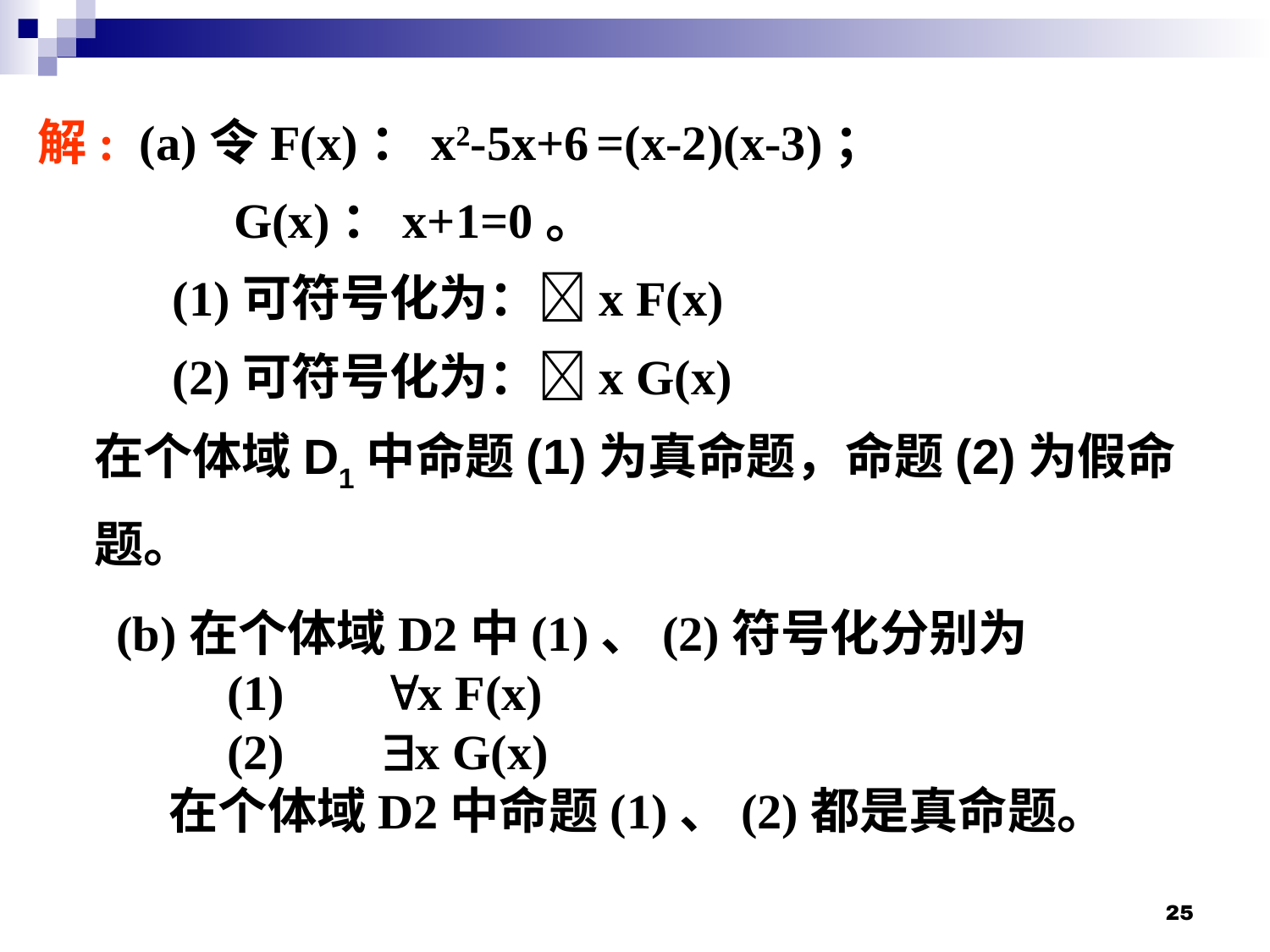

解:  (a)令F(x)：x2-5x+6 =(x-2)(x-3)；
                G(x)：x+1=0。
           (1)可符号化为：∀x F(x)
           (2)可符号化为：∃x G(x)
    在个体域D1中命题(1)为真命题，命题(2)为假命
    题。
    (b)在个体域D2中(1)、(2)符号化分别为
             (1)        ∀x F(x)
             (2)        ∃x G(x)
        在个体域D2中命题(1)、(2)都是真命题。
25